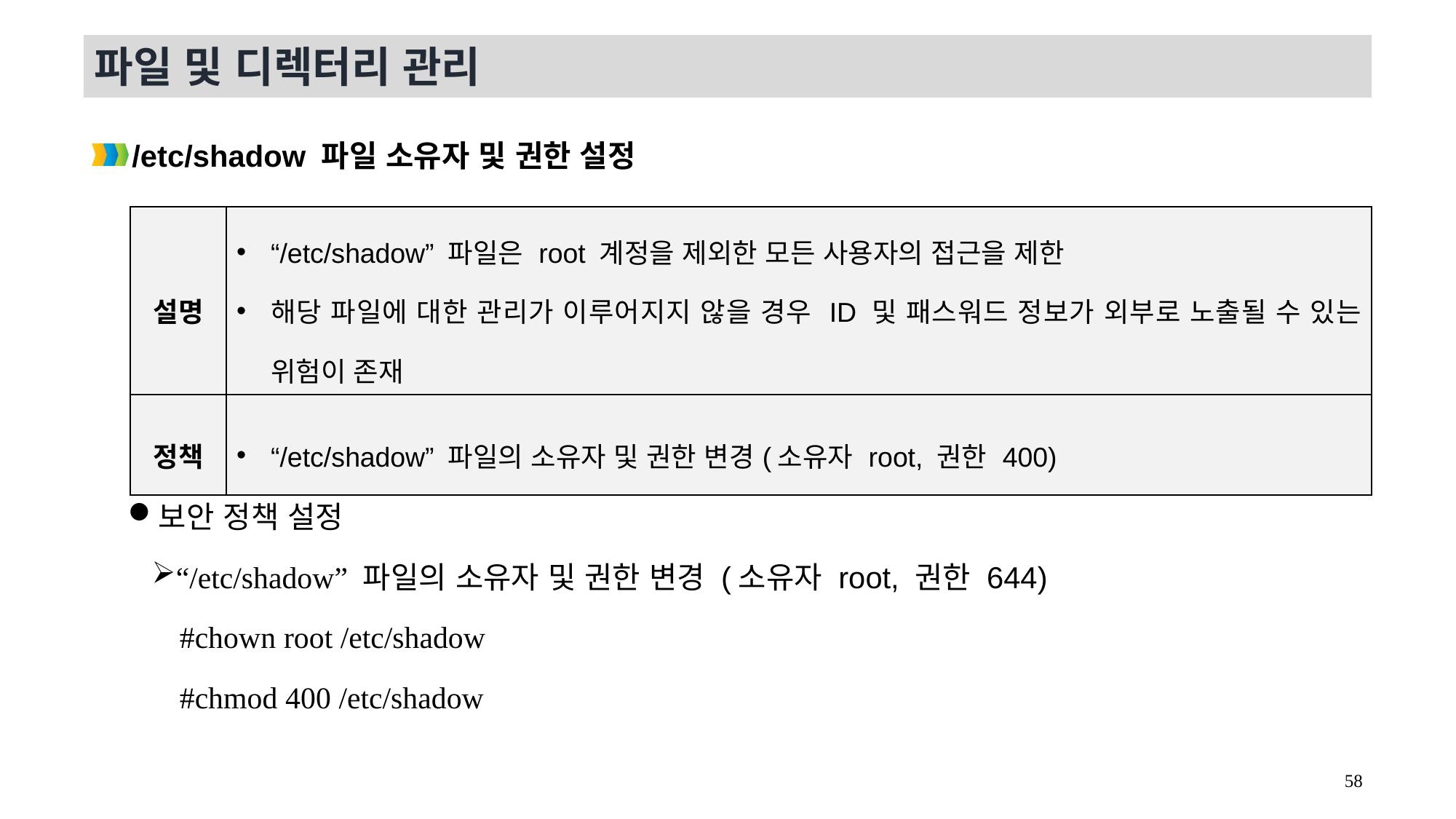

파일 및 디렉터리 관리
/etc/shadow 파일 소유자 및 권한 설정

보안 정책 설정
“/etc/shadow” 파일의 소유자 및 권한 변경 (소유자 root, 권한 644)
#chown root /etc/shadow
#chmod 400 /etc/shadow

| 설명 | “/etc/shadow” 파일은 root 계정을 제외한 모든 사용자의 접근을 제한 해당 파일에 대한 관리가 이루어지지 않을 경우 ID 및 패스워드 정보가 외부로 노출될 수 있는 위험이 존재 |
| --- | --- |
| 정책 | “/etc/shadow” 파일의 소유자 및 권한 변경(소유자 root, 권한 400) |